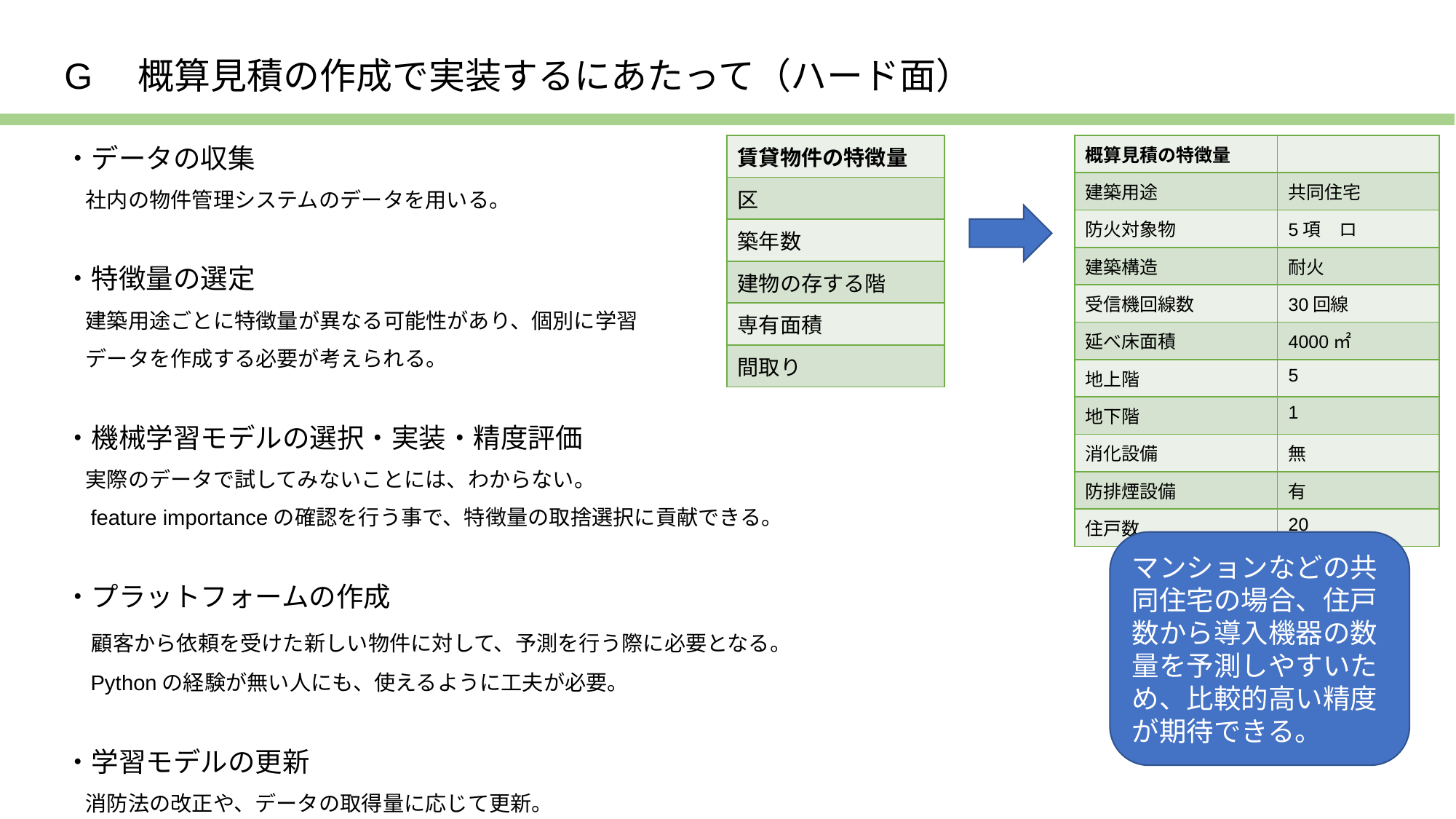

G　概算見積の作成で実装するにあたって（ハード面）

| 賃貸物件の特徴量 |
| --- |
| 区 |
| 築年数 |
| 建物の存する階 |
| 専有面積 |
| 間取り |
| 概算見積の特徴量 |  |
| --- | --- |
| 建築用途 | 共同住宅 |
| 防火対象物 | 5項　ロ |
| 建築構造 | 耐火 |
| 受信機回線数 | 30回線 |
| 延べ床面積 | 4000㎡ |
| 地上階 | 5 |
| 地下階 | 1 |
| 消化設備 | 無 |
| 防排煙設備 | 有 |
| 住戸数 | 20 |
・データの収集
　社内の物件管理システムのデータを用いる。

・特徴量の選定
　建築用途ごとに特徴量が異なる可能性があり、個別に学習
　データを作成する必要が考えられる。

・機械学習モデルの選択・実装・精度評価
　実際のデータで試してみないことには、わからない。
　feature importanceの確認を行う事で、特徴量の取捨選択に貢献できる。

・プラットフォームの作成
　顧客から依頼を受けた新しい物件に対して、予測を行う際に必要となる。
　Pythonの経験が無い人にも、使えるように工夫が必要。

・学習モデルの更新
　消防法の改正や、データの取得量に応じて更新。

マンションなどの共同住宅の場合、住戸数から導入機器の数量を予測しやすいため、比較的高い精度が期待できる。